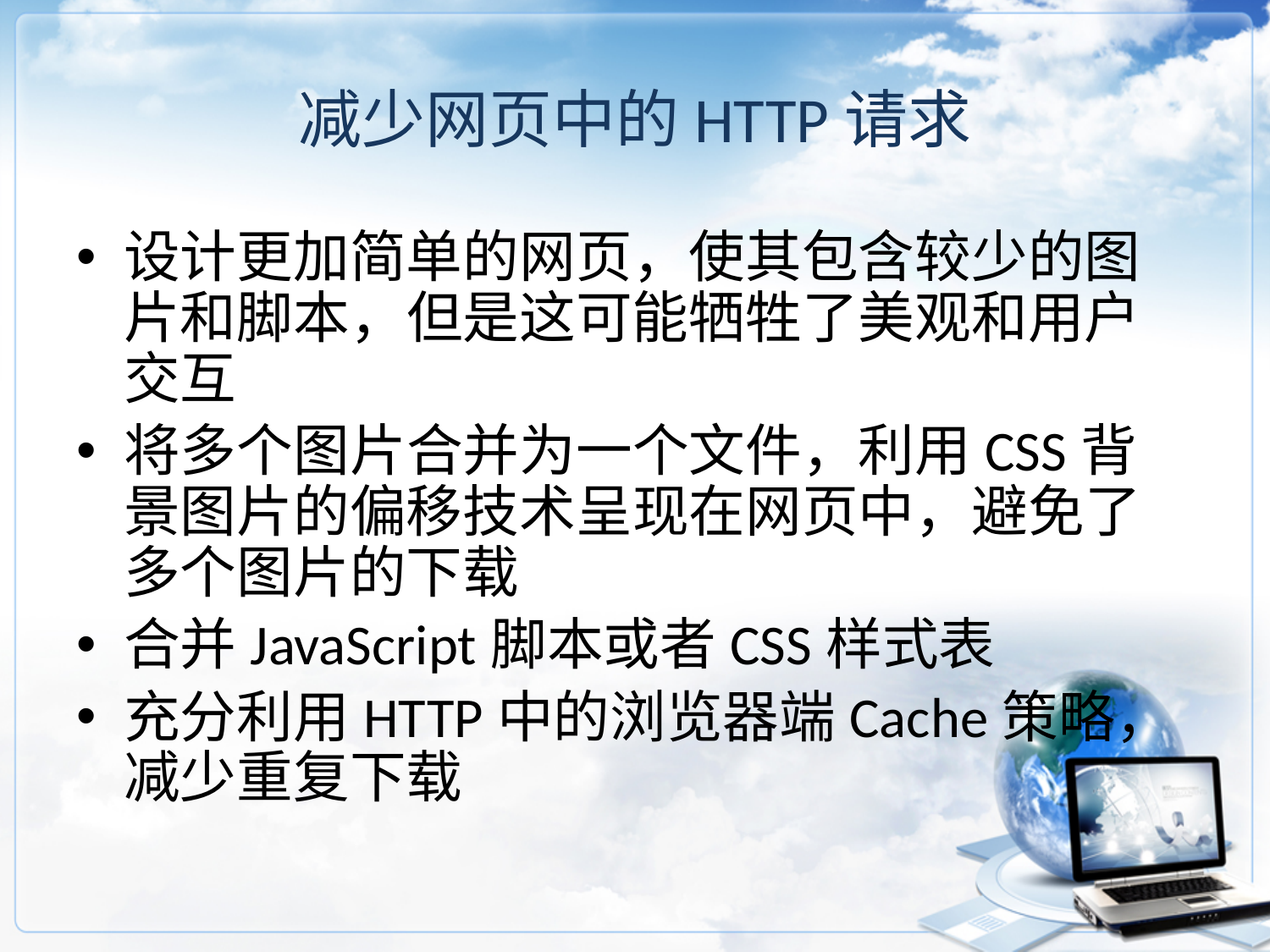

# 减少网页中的HTTP请求
设计更加简单的网页，使其包含较少的图片和脚本，但是这可能牺牲了美观和用户交互
将多个图片合并为一个文件，利用CSS背景图片的偏移技术呈现在网页中，避免了多个图片的下载
合并JavaScript脚本或者CSS样式表
充分利用HTTP中的浏览器端Cache策略，减少重复下载